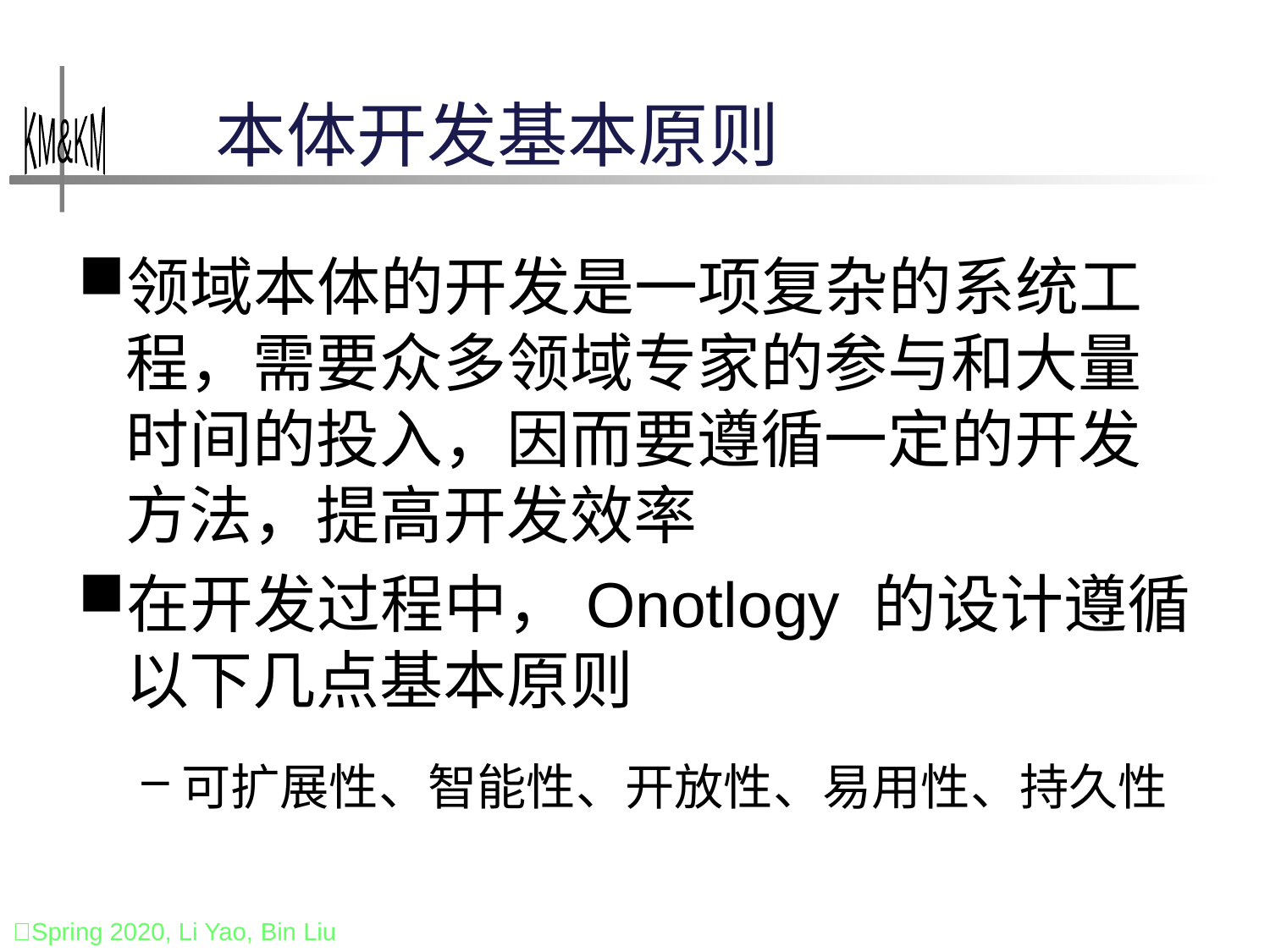

# 本体开发基本原则
领域本体的开发是一项复杂的系统工程，需要众多领域专家的参与和大量时间的投入，因而要遵循一定的开发方法，提高开发效率
在开发过程中，Onotlogy 的设计遵循以下几点基本原则
可扩展性、智能性、开放性、易用性、持久性